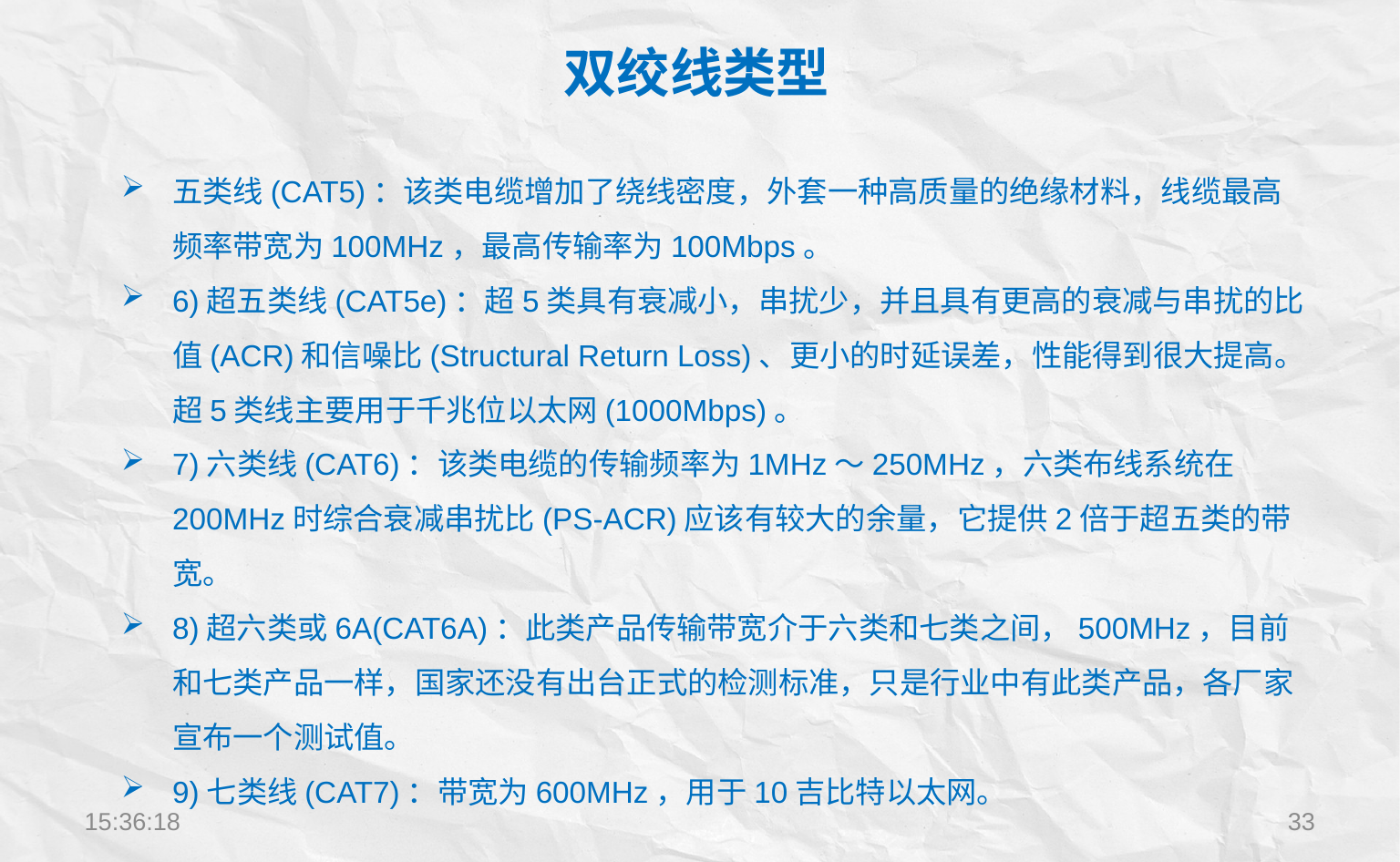

双绞线类型
五类线(CAT5)：该类电缆增加了绕线密度，外套一种高质量的绝缘材料，线缆最高频率带宽为100MHz，最高传输率为100Mbps。
6)超五类线(CAT5e)：超5类具有衰减小，串扰少，并且具有更高的衰减与串扰的比值(ACR)和信噪比(Structural Return Loss)、更小的时延误差，性能得到很大提高。超5类线主要用于千兆位以太网(1000Mbps)。
7)六类线(CAT6)：该类电缆的传输频率为1MHz～250MHz，六类布线系统在200MHz时综合衰减串扰比(PS-ACR)应该有较大的余量，它提供2倍于超五类的带宽。
8)超六类或6A(CAT6A)：此类产品传输带宽介于六类和七类之间，500MHz，目前和七类产品一样，国家还没有出台正式的检测标准，只是行业中有此类产品，各厂家宣布一个测试值。
9)七类线(CAT7)：带宽为600MHz，用于10吉比特以太网。

15:36:18
 33